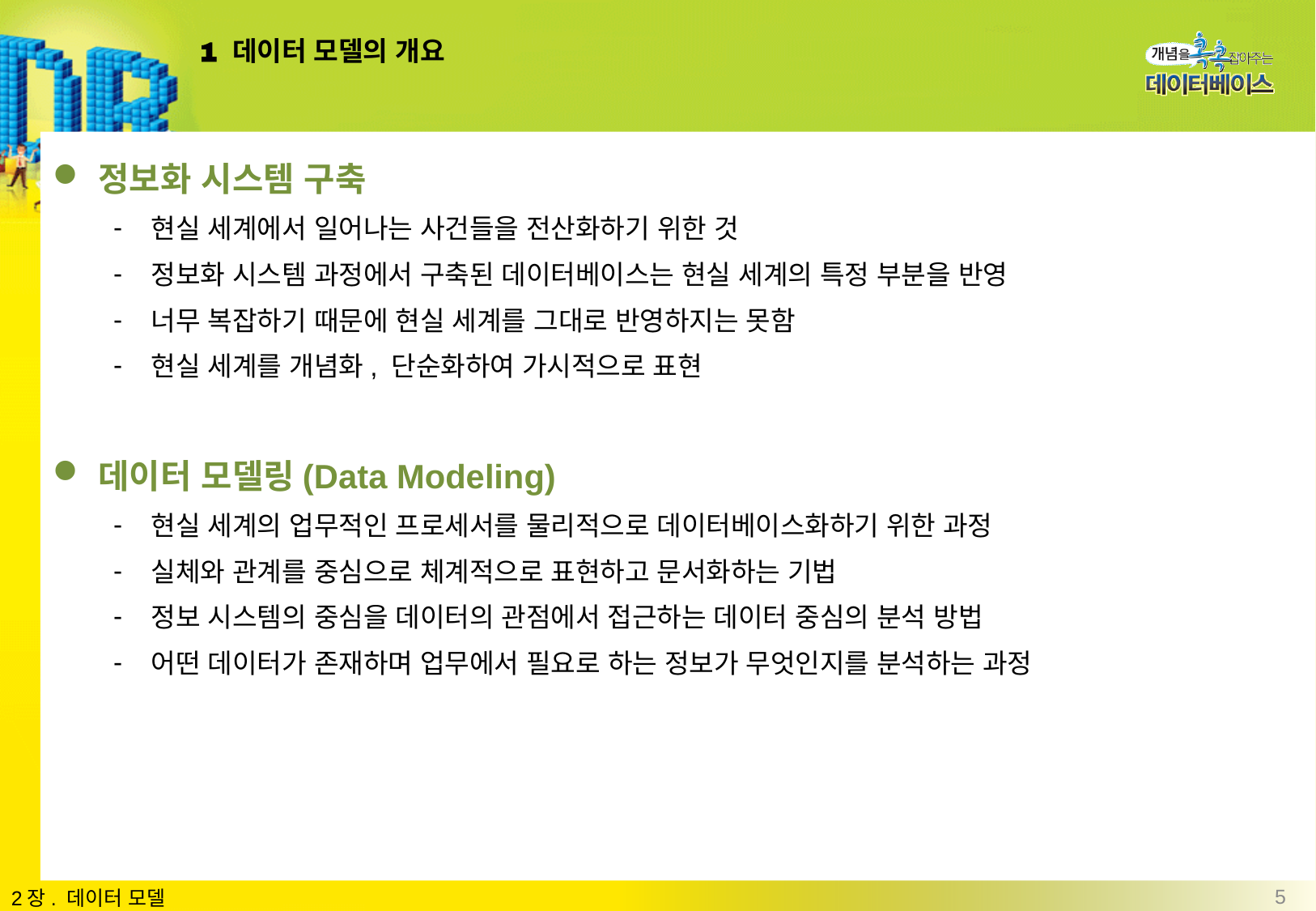

# 1 데이터 모델의 개요

정보화 시스템 구축
현실 세계에서 일어나는 사건들을 전산화하기 위한 것
정보화 시스템 과정에서 구축된 데이터베이스는 현실 세계의 특정 부분을 반영
너무 복잡하기 때문에 현실 세계를 그대로 반영하지는 못함
현실 세계를 개념화, 단순화하여 가시적으로 표현

데이터 모델링(Data Modeling)
현실 세계의 업무적인 프로세서를 물리적으로 데이터베이스화하기 위한 과정
실체와 관계를 중심으로 체계적으로 표현하고 문서화하는 기법
정보 시스템의 중심을 데이터의 관점에서 접근하는 데이터 중심의 분석 방법
어떤 데이터가 존재하며 업무에서 필요로 하는 정보가 무엇인지를 분석하는 과정
5